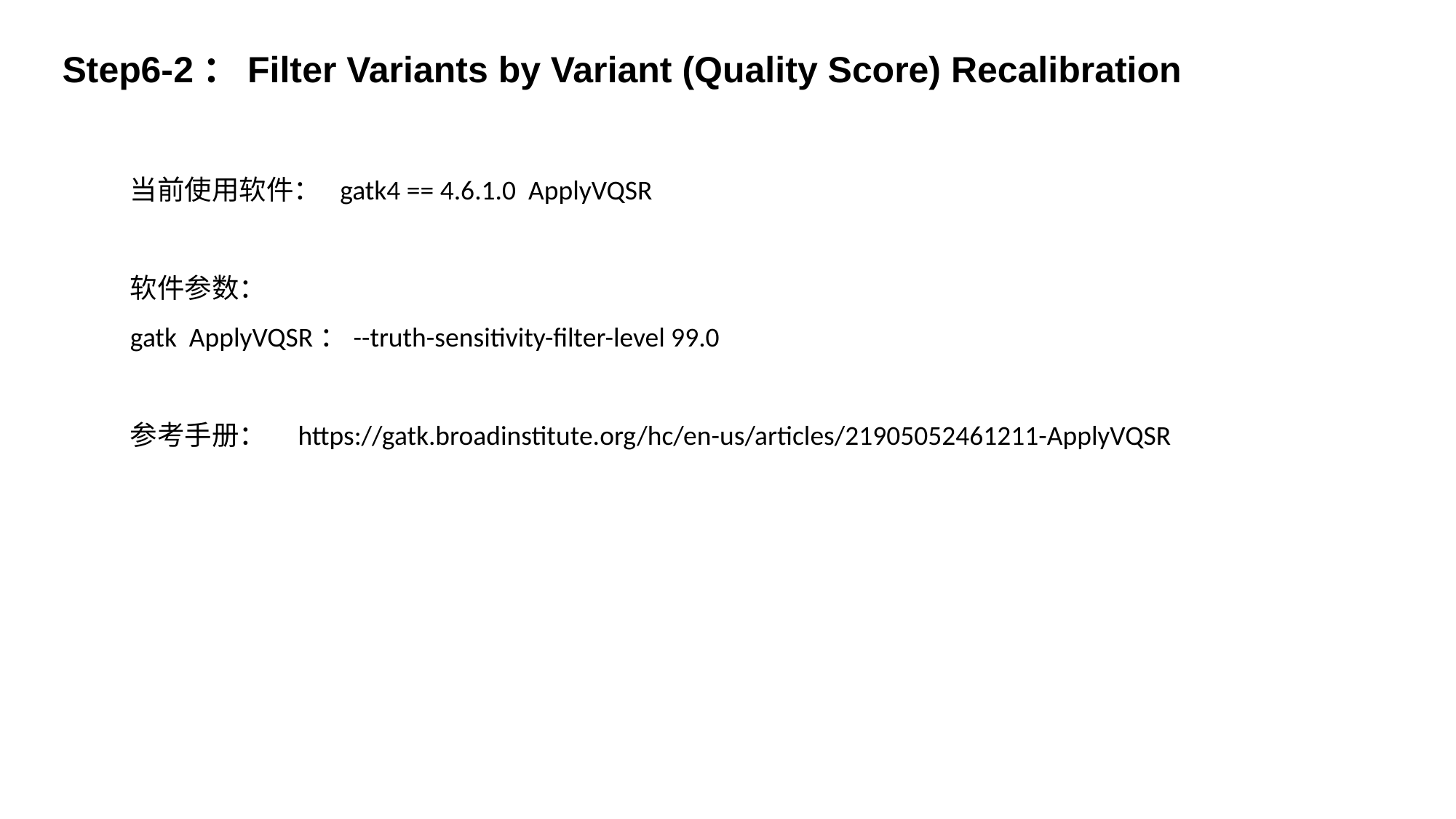

Step6-2：Filter Variants by Variant (Quality Score) Recalibration
当前使用软件：  gatk4 == 4.6.1.0  ApplyVQSR

软件参数：
gatk  ApplyVQSR：--truth-sensitivity-filter-level 99.0

参考手册：    https://gatk.broadinstitute.org/hc/en-us/articles/21905052461211-ApplyVQSR